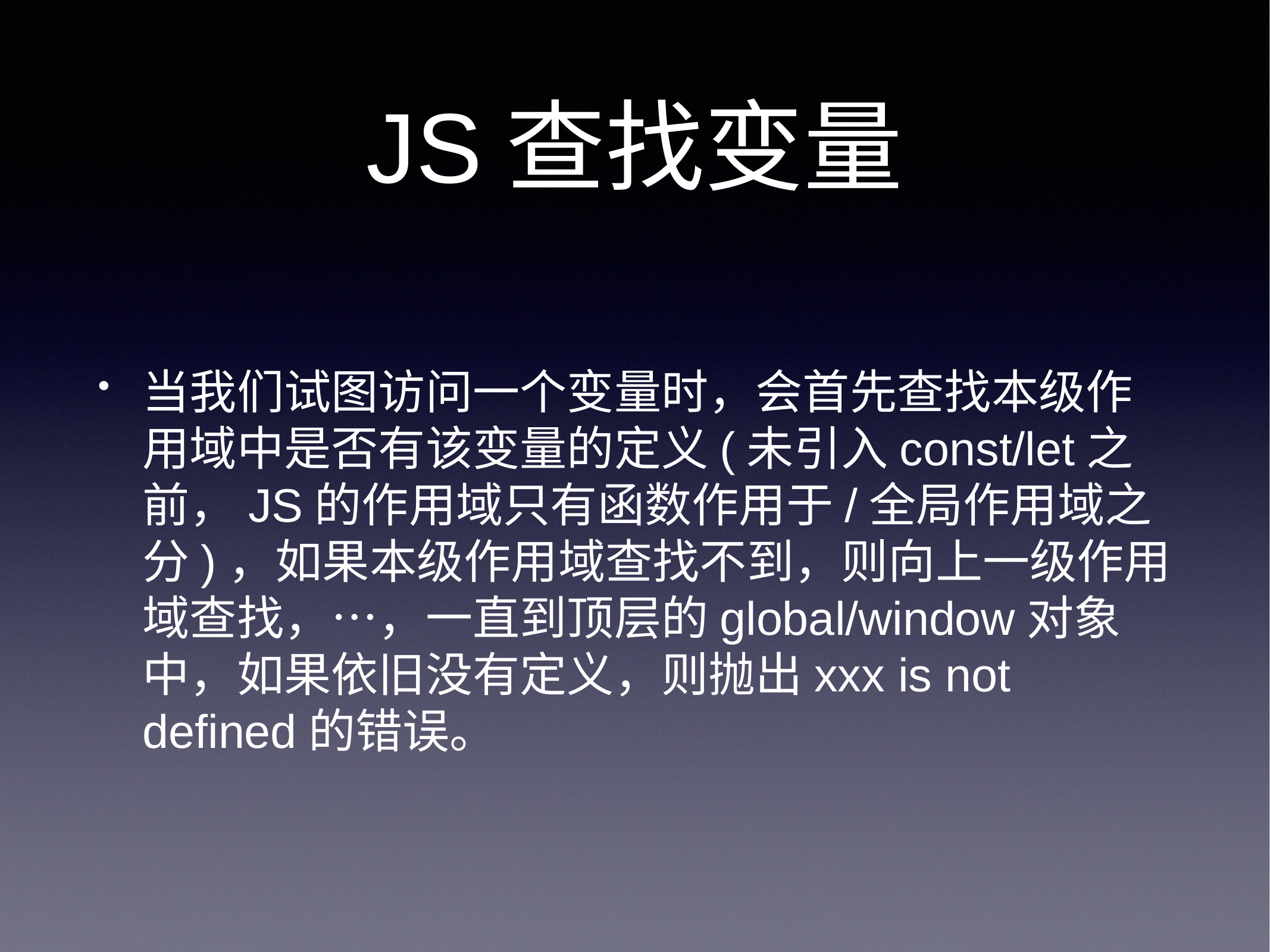

# JS查找变量
当我们试图访问一个变量时，会首先查找本级作用域中是否有该变量的定义(未引入const/let之前，JS的作用域只有函数作用于/全局作用域之分)，如果本级作用域查找不到，则向上一级作用域查找，…，一直到顶层的global/window对象中，如果依旧没有定义，则抛出xxx is not defined的错误。